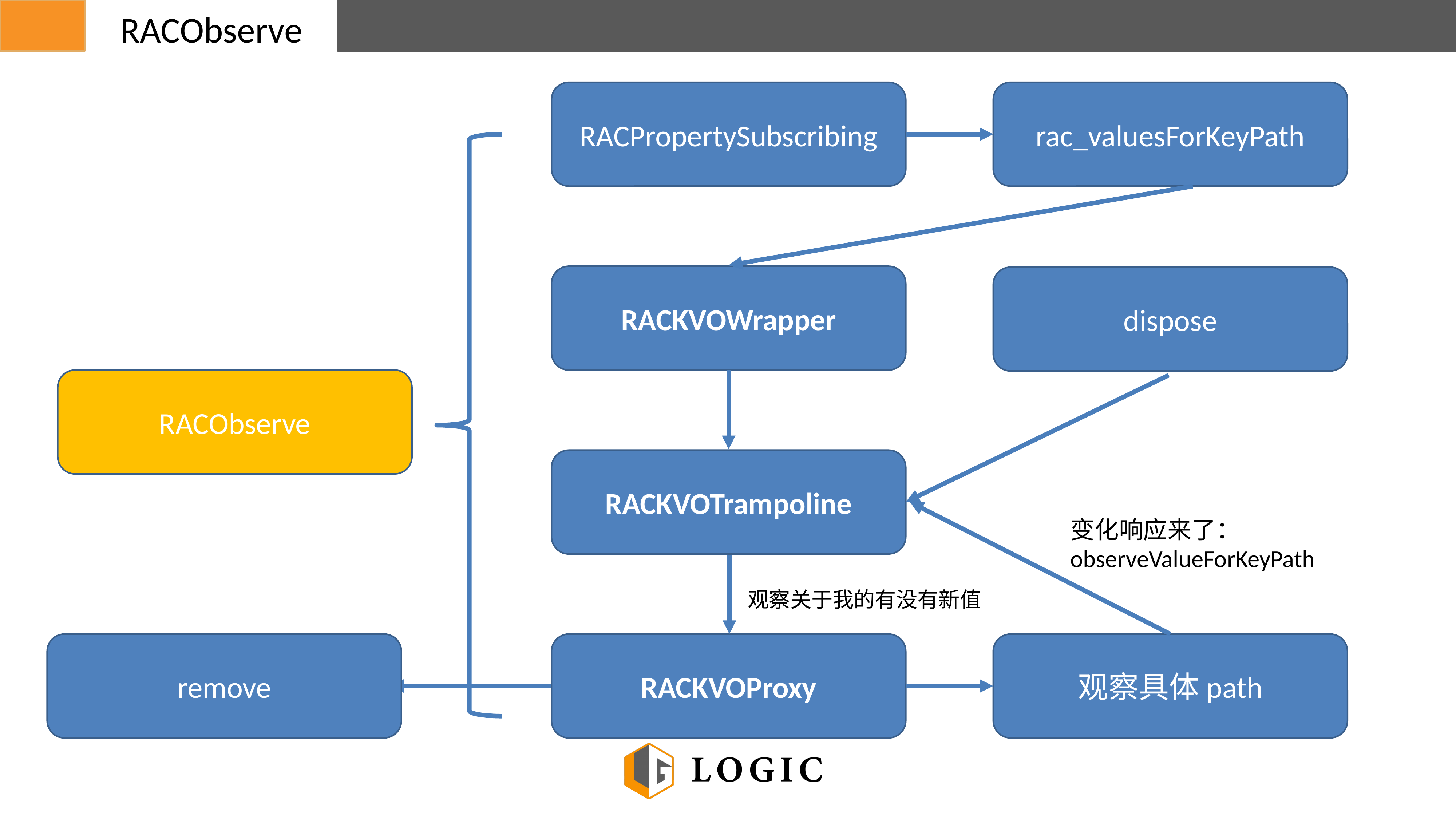

RACObserve
rac_valuesForKeyPath
RACPropertySubscribing

RACKVOWrapper
dispose
RACObserve
RACKVOTrampoline
变化响应来了：
observeValueForKeyPath
观察关于我的有没有新值
remove
RACKVOProxy
观察具体path